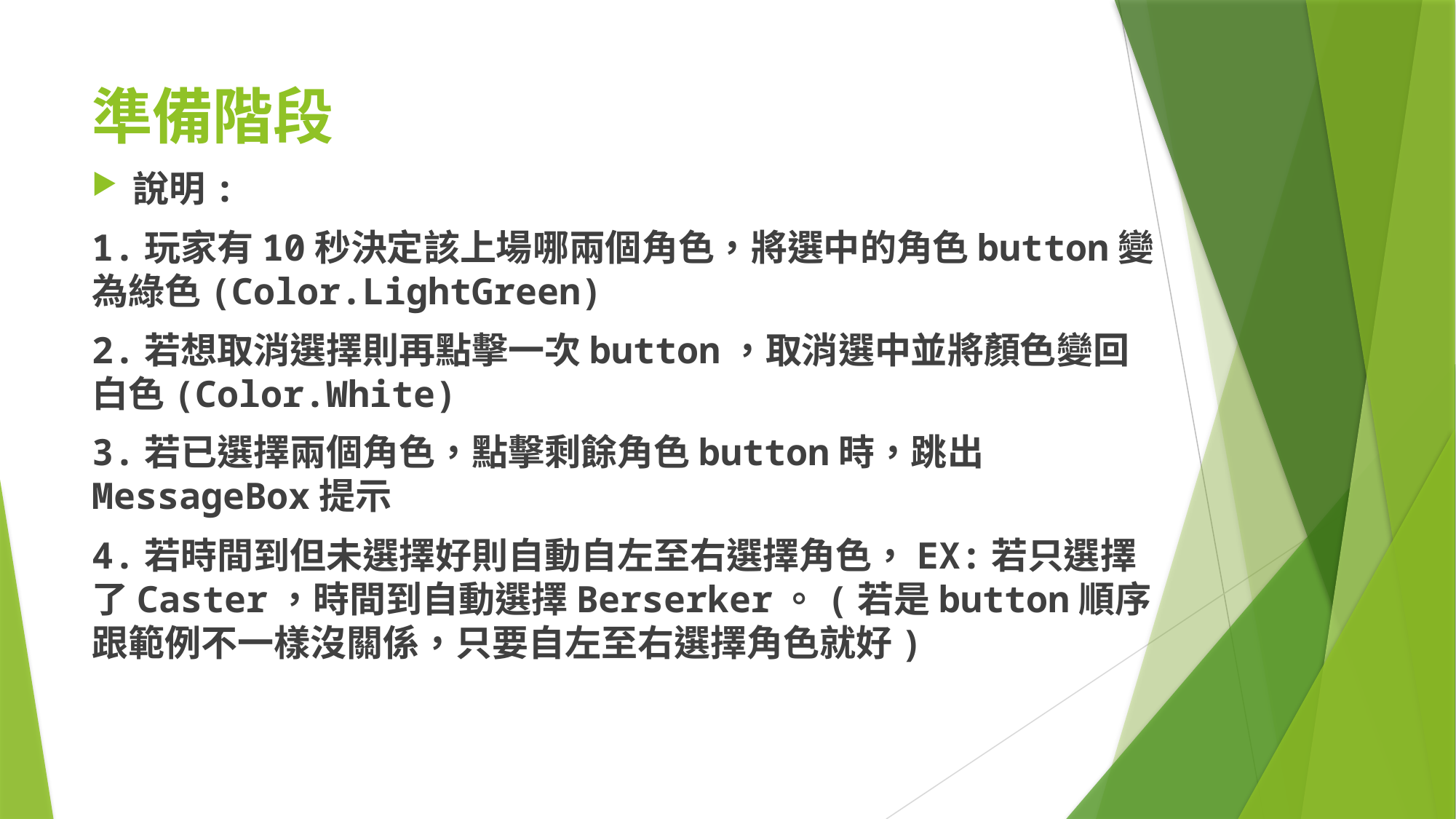

# 準備階段
說明:
1.玩家有10秒決定該上場哪兩個角色，將選中的角色button變為綠色(Color.LightGreen)
2.若想取消選擇則再點擊一次button，取消選中並將顏色變回白色(Color.White)
3.若已選擇兩個角色，點擊剩餘角色button時，跳出MessageBox提示
4.若時間到但未選擇好則自動自左至右選擇角色，EX:若只選擇了Caster，時間到自動選擇Berserker。(若是button順序跟範例不一樣沒關係，只要自左至右選擇角色就好)